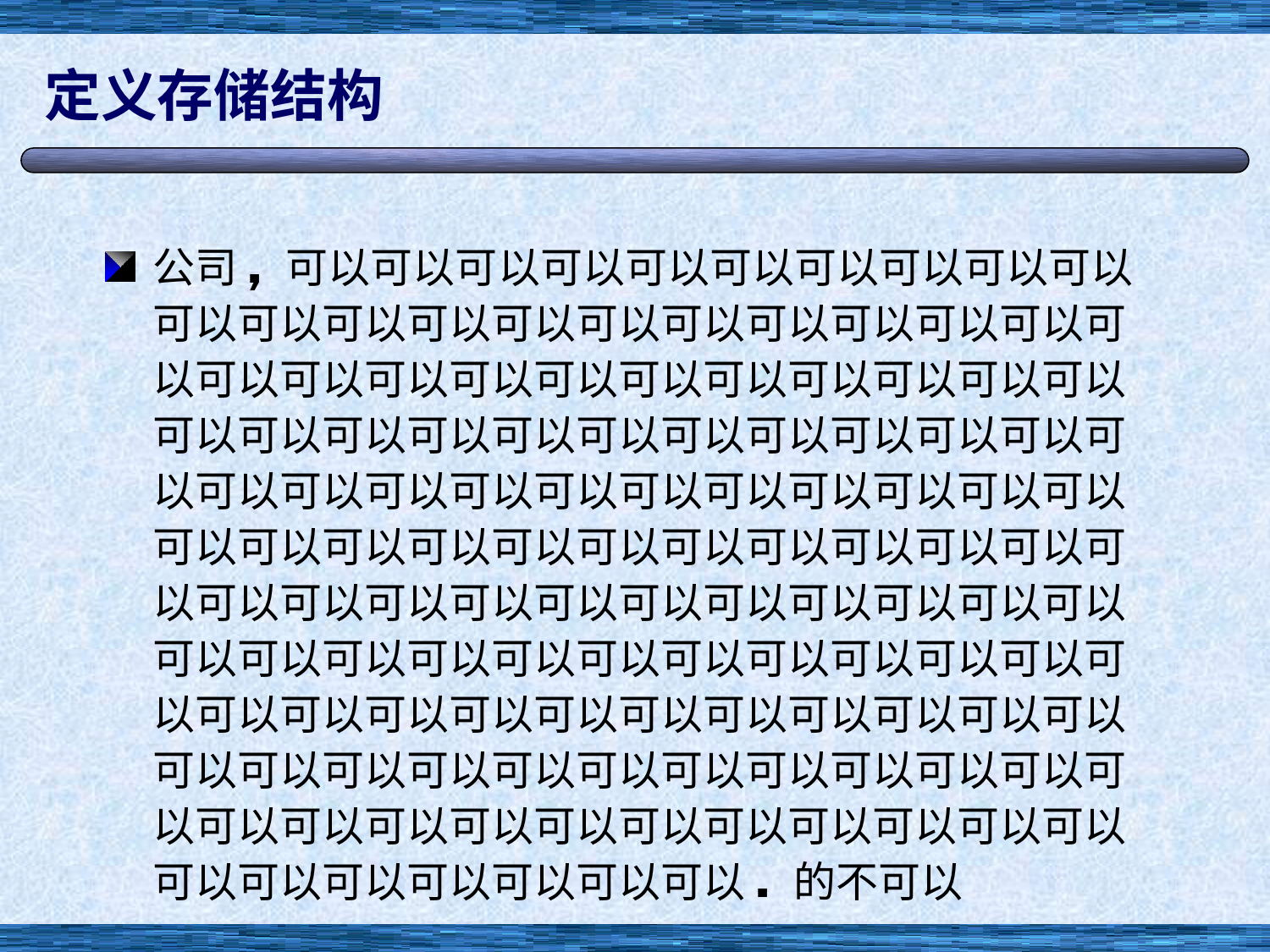

# 定义存储结构
公司, 可以可以可以可以可以可以可以可以可以可以可以可以可以可以可以可以可以可以可以可以可以可以可以可以可以可以可以可以可以可以可以可以可以可以可以可以可以可以可以可以可以可以可以可以可以可以可以可以可以可以可以可以可以可以可以可以可以可以可以可以可以可以可以可以可以可以可以可以可以可以可以可以可以可以可以可以可以可以可以可以可以可以可以可以可以可以可以可以可以可以可以可以可以可以可以可以可以可以可以可以可以可以可以可以可以可以可以可以可以可以可以可以可以可以可以可以可以可以可以可以可以可以可以可以可以可以可以可以可以可以可以可以. 的不可以

必须与我之间的合作Raid